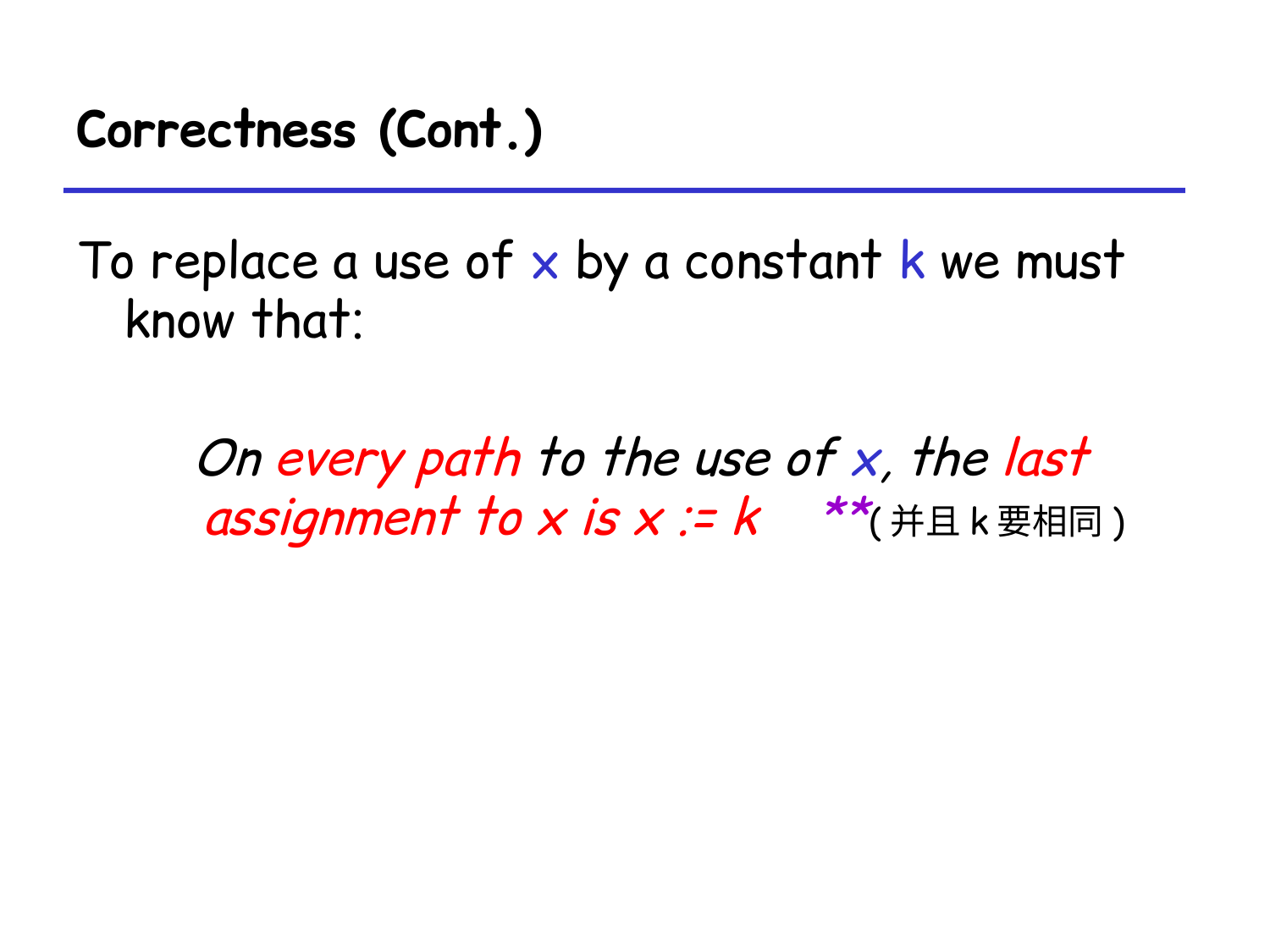

# Correctness (Cont.)
To replace a use of x by a constant k we must know that:

On every path to the use of x, the last assignment to x is x := k    **(并且k要相同)

36